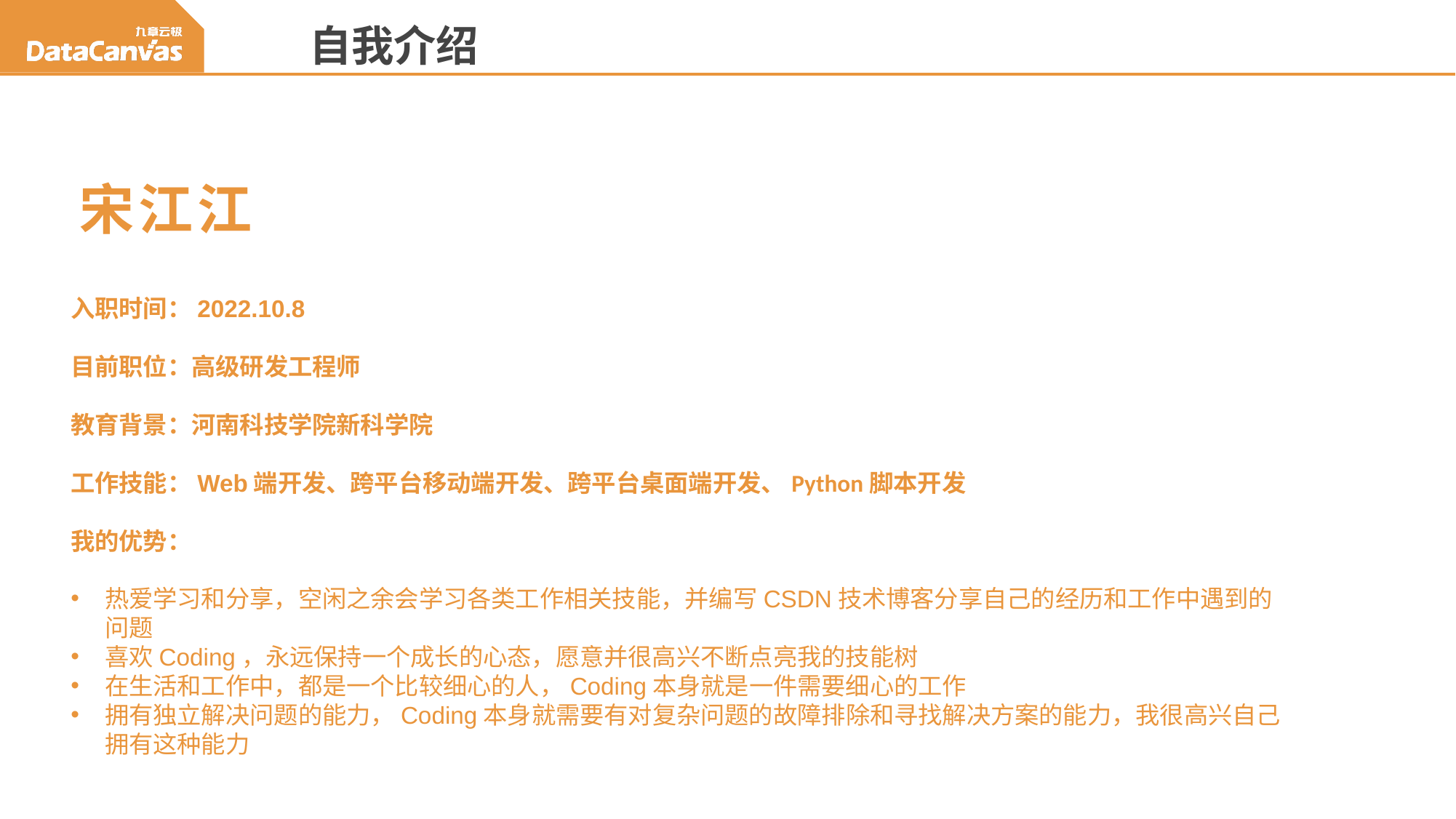

自我介绍

宋江江

入职时间：2022.10.8

目前职位：高级研发工程师

教育背景：河南科技学院新科学院

工作技能：Web端开发、跨平台移动端开发、跨平台桌面端开发、Python脚本开发

我的优势：

热爱学习和分享，空闲之余会学习各类工作相关技能，并编写CSDN技术博客分享自己的经历和工作中遇到的问题
喜欢Coding，永远保持一个成长的心态，愿意并很高兴不断点亮我的技能树
在生活和工作中，都是一个比较细心的人，Coding本身就是一件需要细心的工作
拥有独立解决问题的能力，Coding本身就需要有对复杂问题的故障排除和寻找解决方案的能力，我很高兴自己拥有这种能力